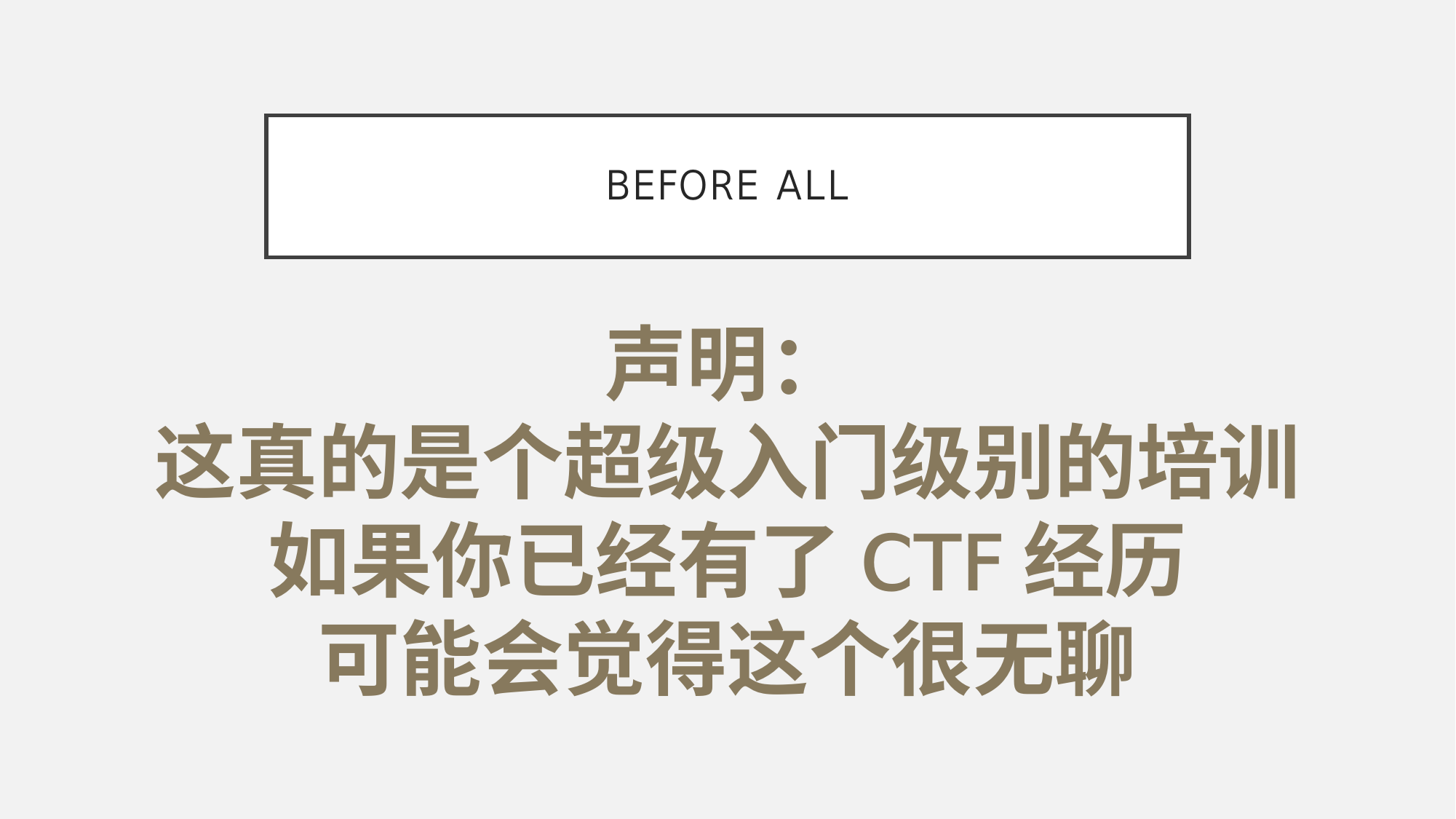

# Before all
声明：
这真的是个超级入门级别的培训
如果你已经有了CTF经历
可能会觉得这个很无聊